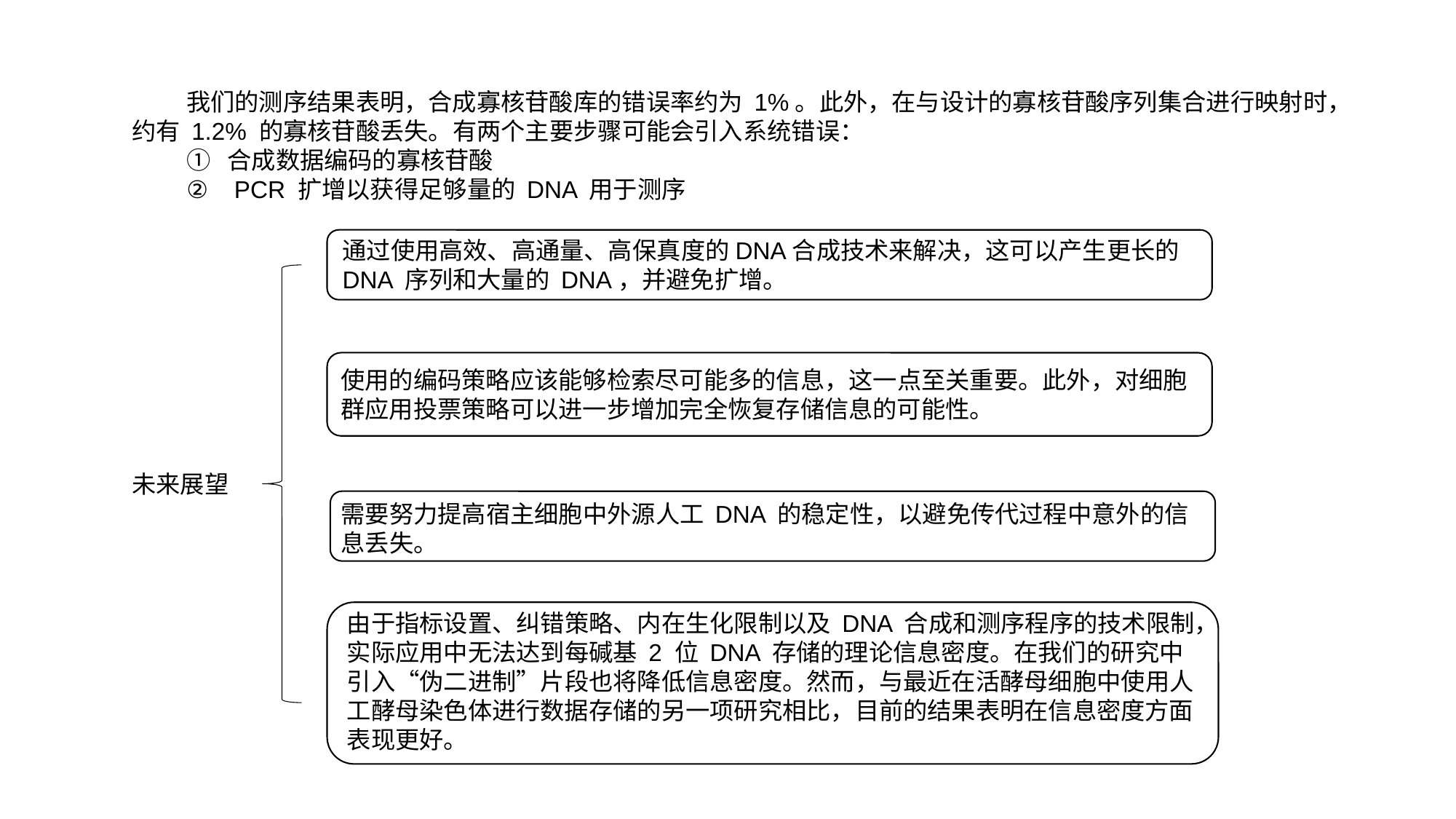

我们的测序结果表明，合成寡核苷酸库的错误率约为 1%。此外，在与设计的寡核苷酸序列集合进行映射时，约有 1.2% 的寡核苷酸丢失。有两个主要步骤可能会引入系统错误：
合成数据编码的寡核苷酸
 PCR 扩增以获得足够量的 DNA 用于测序

通过使用高效、高通量、高保真度的DNA合成技术来解决，这可以产生更长的 DNA 序列和大量的 DNA，并避免扩增。

使用的编码策略应该能够检索尽可能多的信息，这一点至关重要。此外，对细胞群应用投票策略可以进一步增加完全恢复存储信息的可能性。
未来展望

需要努力提高宿主细胞中外源人工 DNA 的稳定性，以避免传代过程中意外的信息丢失。

由于指标设置、纠错策略、内在生化限制以及 DNA 合成和测序程序的技术限制，实际应用中无法达到每碱基 2 位 DNA 存储的理论信息密度。在我们的研究中引入“伪二进制”片段也将降低信息密度。然而，与最近在活酵母细胞中使用人工酵母染色体进行数据存储的另一项研究相比，目前的结果表明在信息密度方面表现更好。